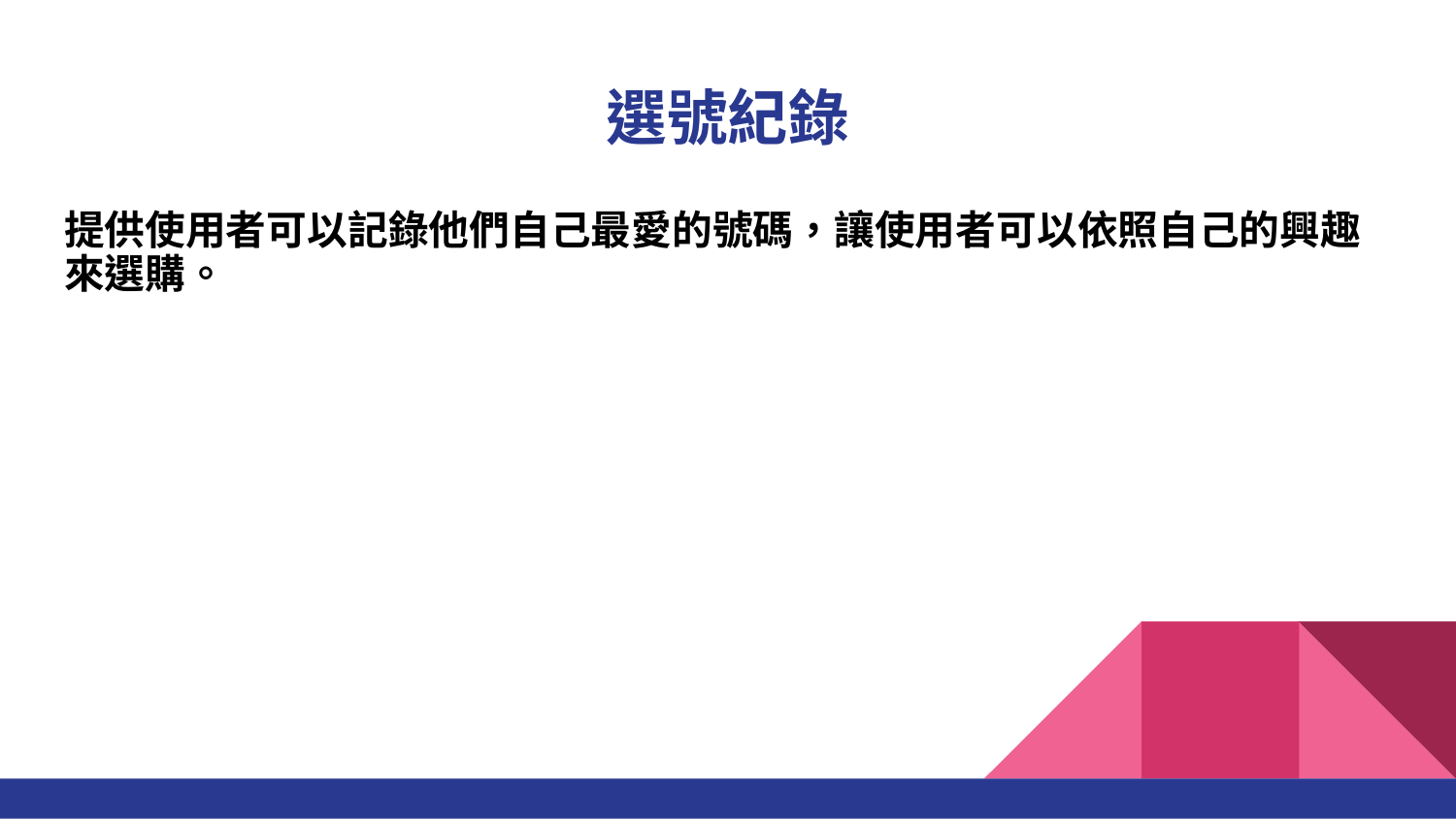

# 選號紀錄
提供使用者可以記錄他們自己最愛的號碼，讓使用者可以依照自己的興趣來選購。